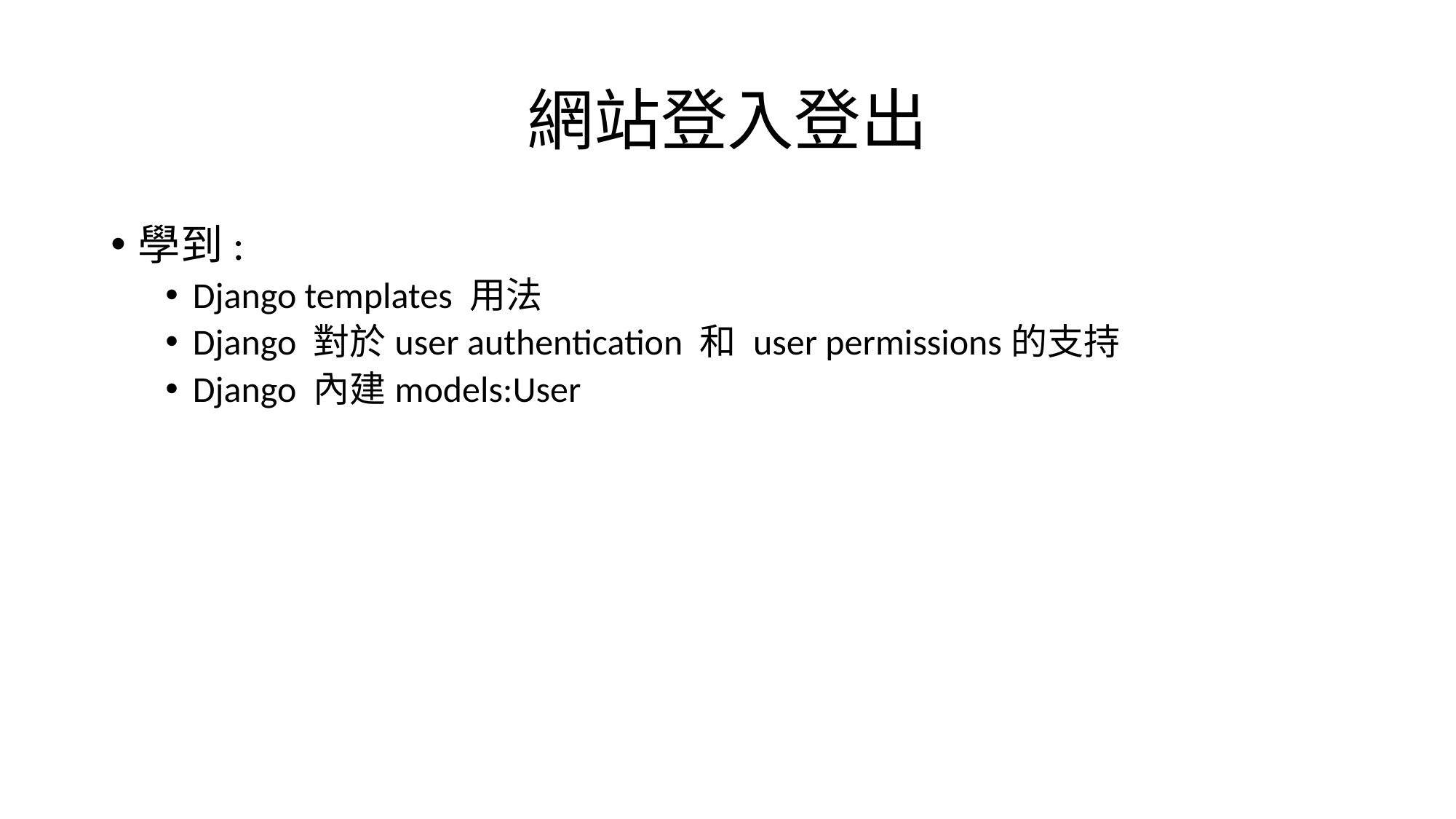

# 網站登入登出
學到:
Django templates 用法
Django 對於user authentication 和 user permissions的支持
Django 內建models:User